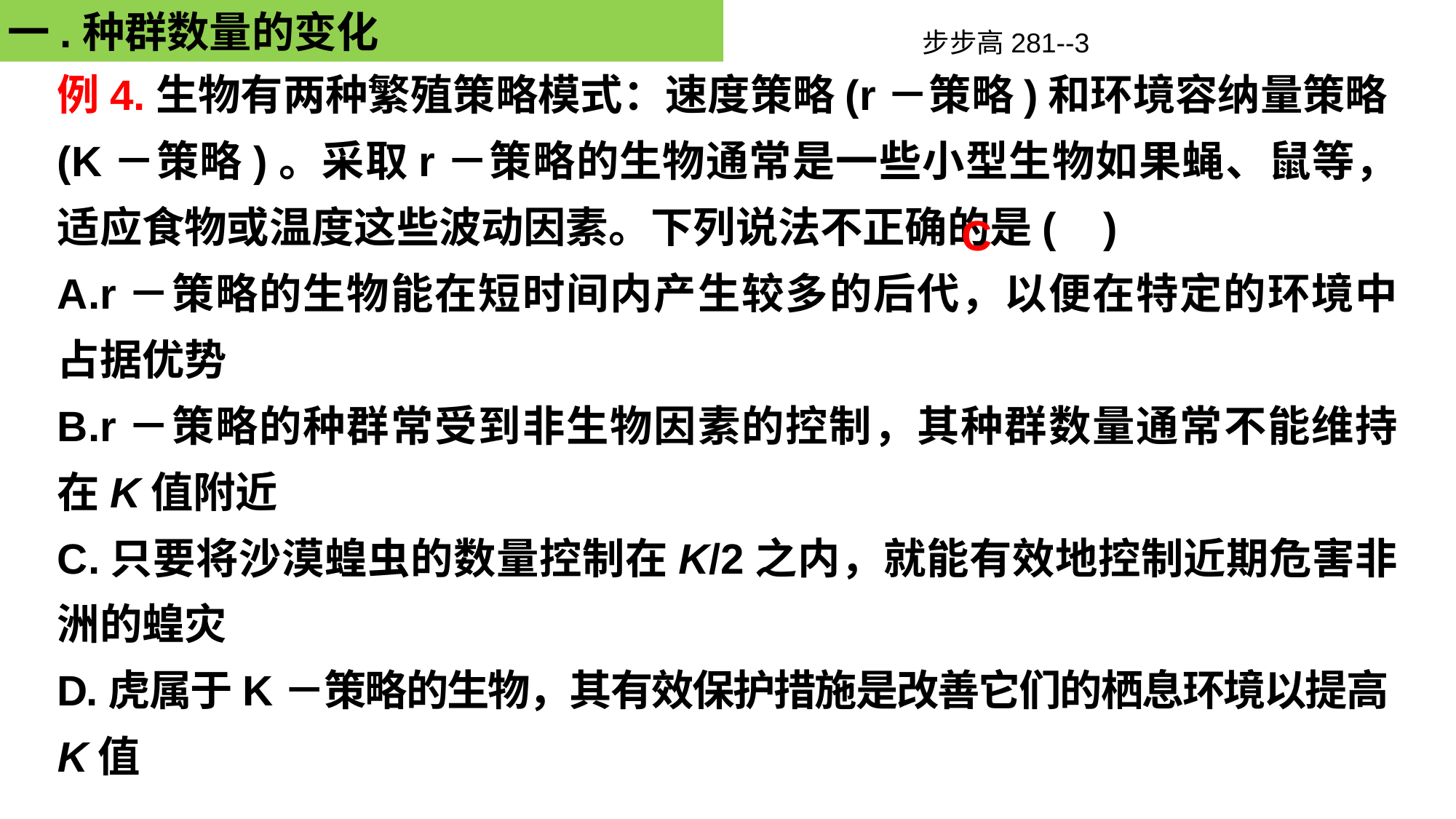

一.种群数量的变化
步步高281--3
例4.生物有两种繁殖策略模式：速度策略(r－策略)和环境容纳量策略(K－策略)。采取r－策略的生物通常是一些小型生物如果蝇、鼠等，适应食物或温度这些波动因素。下列说法不正确的是(    )
A.r－策略的生物能在短时间内产生较多的后代，以便在特定的环境中占据优势
B.r－策略的种群常受到非生物因素的控制，其种群数量通常不能维持在K值附近
C.只要将沙漠蝗虫的数量控制在K/2之内，就能有效地控制近期危害非洲的蝗灾
D.虎属于K－策略的生物，其有效保护措施是改善它们的栖息环境以提高K值
C